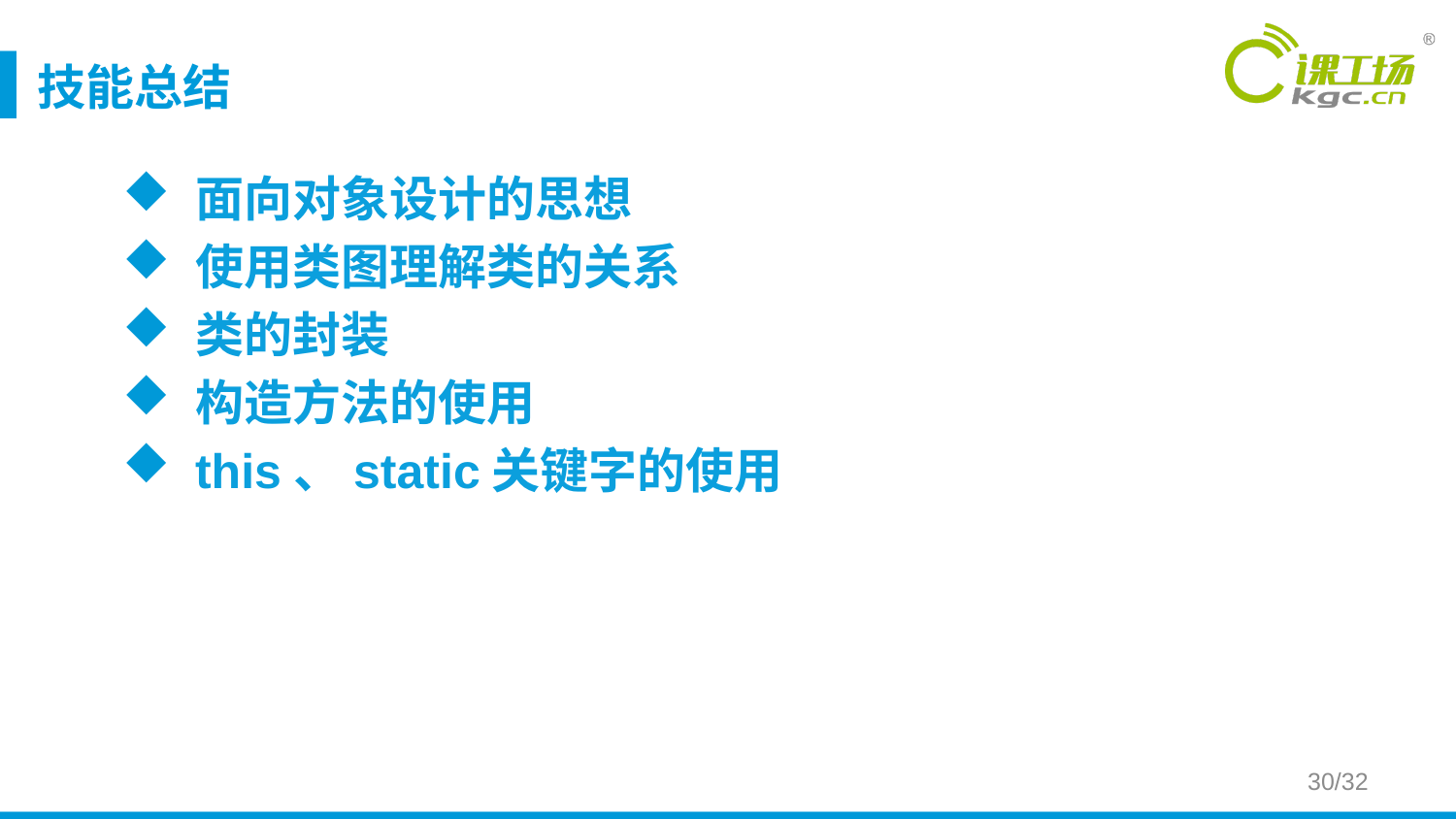

# 技能总结
面向对象设计的思想
使用类图理解类的关系
类的封装
构造方法的使用
this、static关键字的使用

30/32